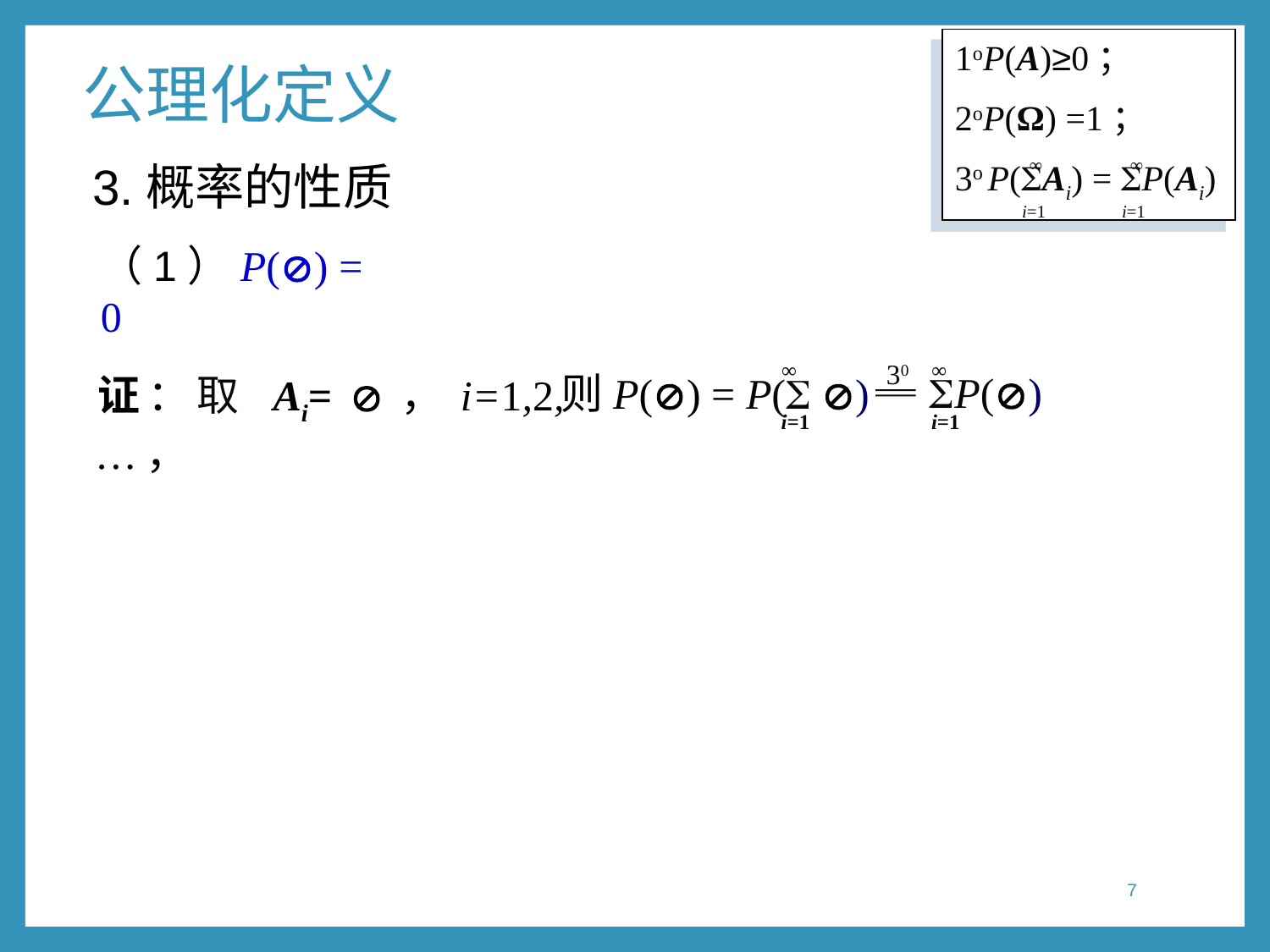

1oP(A)≥0；
2oP(Ω) =1；
3o P(ΣAi) = ΣP(Ai)
公理化定义
∞
∞
3.概率的性质
i=1
i=1
（1）P(∅) = 0
∞
30
∞
ΣP(∅)
i=1
则P(∅) = P(Σ ∅)
证：取 Ai= ∅，i=1,2,…，

i=1
7